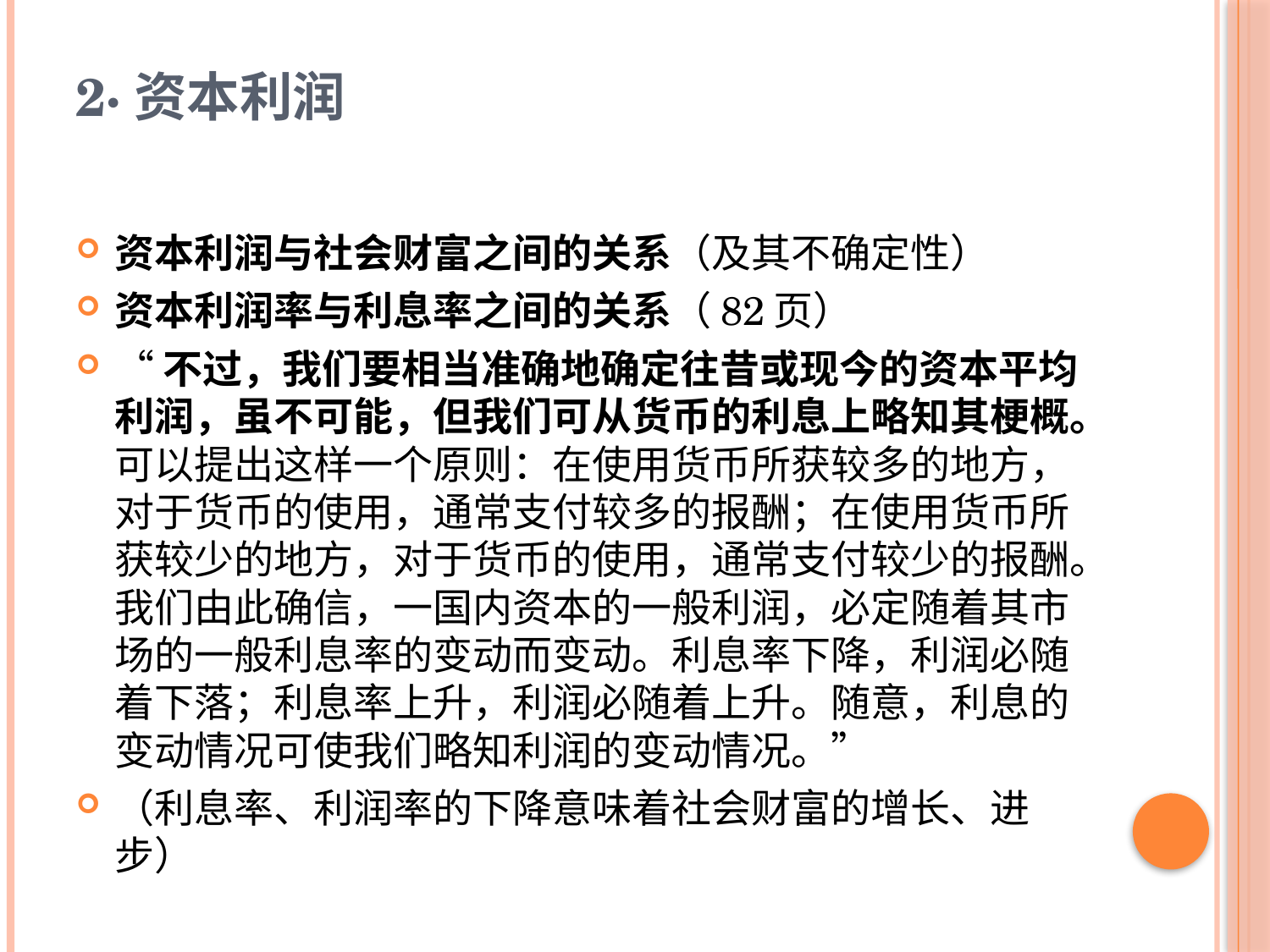

# 2·资本利润
资本利润与社会财富之间的关系（及其不确定性）
资本利润率与利息率之间的关系（82页）
“不过，我们要相当准确地确定往昔或现今的资本平均利润，虽不可能，但我们可从货币的利息上略知其梗概。可以提出这样一个原则：在使用货币所获较多的地方，对于货币的使用，通常支付较多的报酬；在使用货币所获较少的地方，对于货币的使用，通常支付较少的报酬。我们由此确信，一国内资本的一般利润，必定随着其市场的一般利息率的变动而变动。利息率下降，利润必随着下落；利息率上升，利润必随着上升。随意，利息的变动情况可使我们略知利润的变动情况。”
（利息率、利润率的下降意味着社会财富的增长、进步）